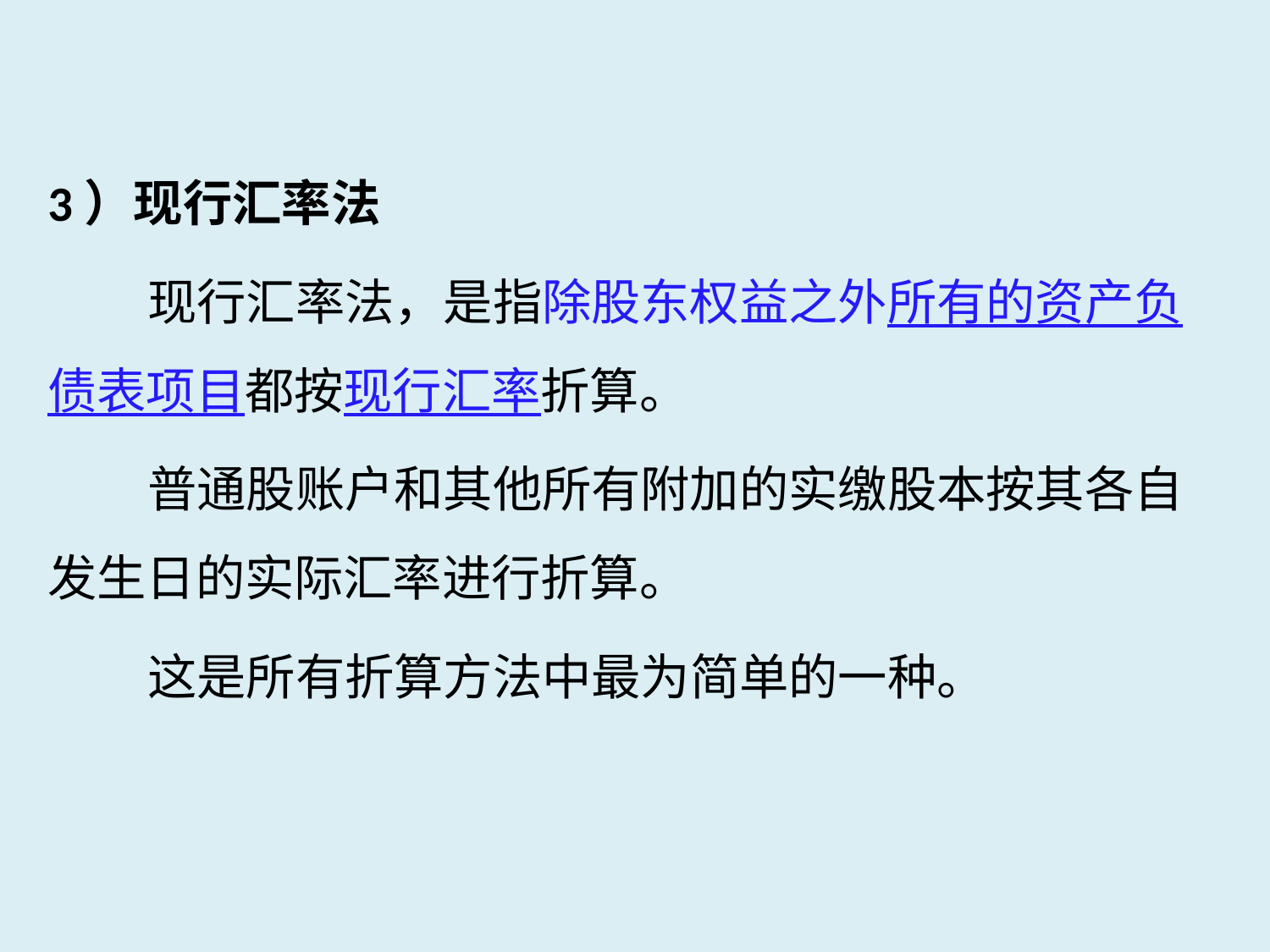

3）现行汇率法
        现行汇率法，是指除股东权益之外所有的资产负债表项目都按现行汇率折算。
        普通股账户和其他所有附加的实缴股本按其各自发生日的实际汇率进行折算。
        这是所有折算方法中最为简单的一种。